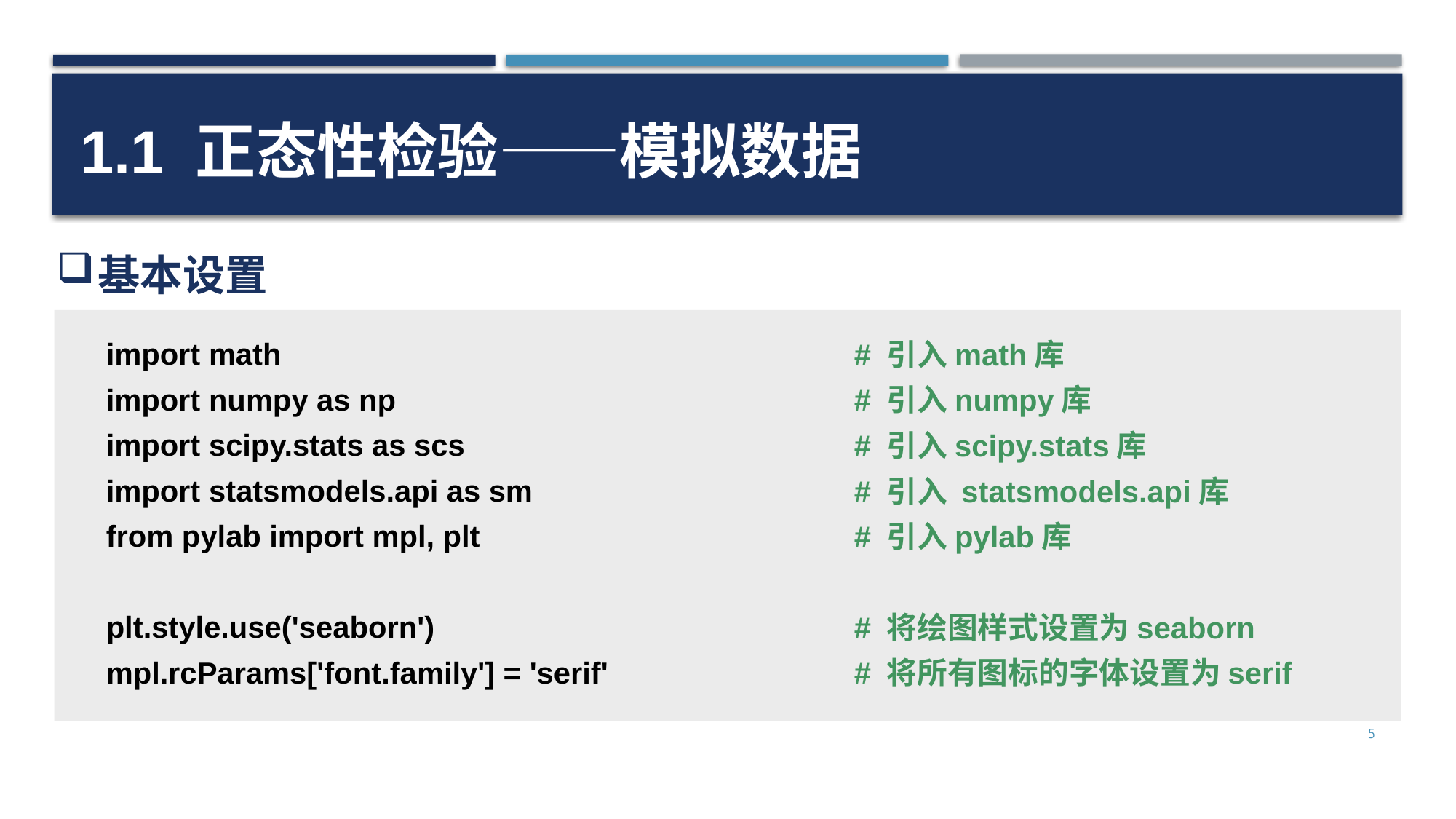

1.1 正态性检验——模拟数据
基本设置

import math
import numpy as np
import scipy.stats as scs
import statsmodels.api as sm
from pylab import mpl, plt

plt.style.use('seaborn')
mpl.rcParams['font.family'] = 'serif'
# 引入math库
# 引入numpy库
# 引入scipy.stats库
# 引入 statsmodels.api库
# 引入pylab库

# 将绘图样式设置为seaborn
# 将所有图标的字体设置为serif
5